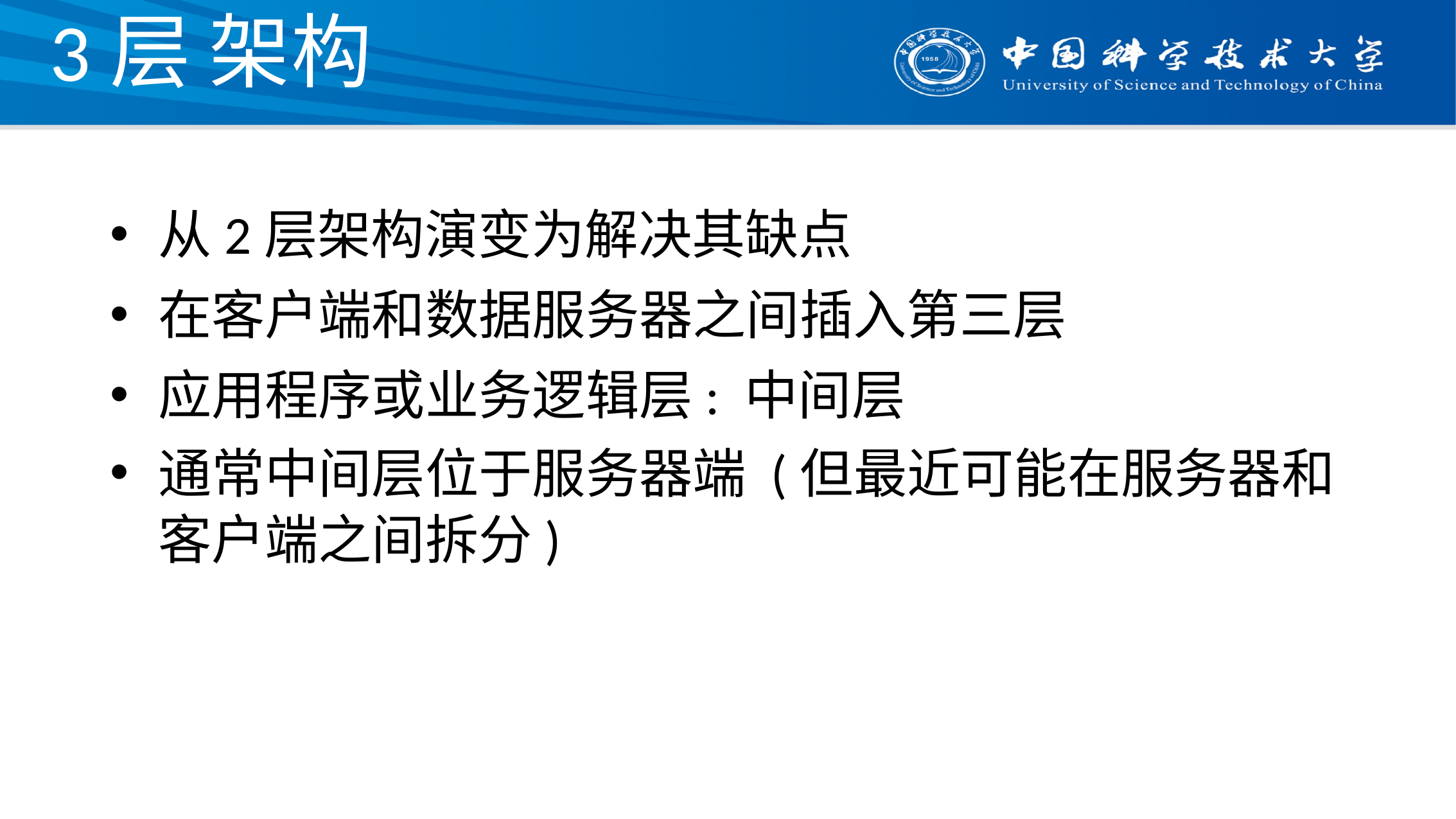

# 3层 架构
从2层架构演变为解决其缺点
在客户端和数据服务器之间插入第三层
应用程序或业务逻辑层: 中间层
通常中间层位于服务器端 (但最近可能在服务器和客户端之间拆分)